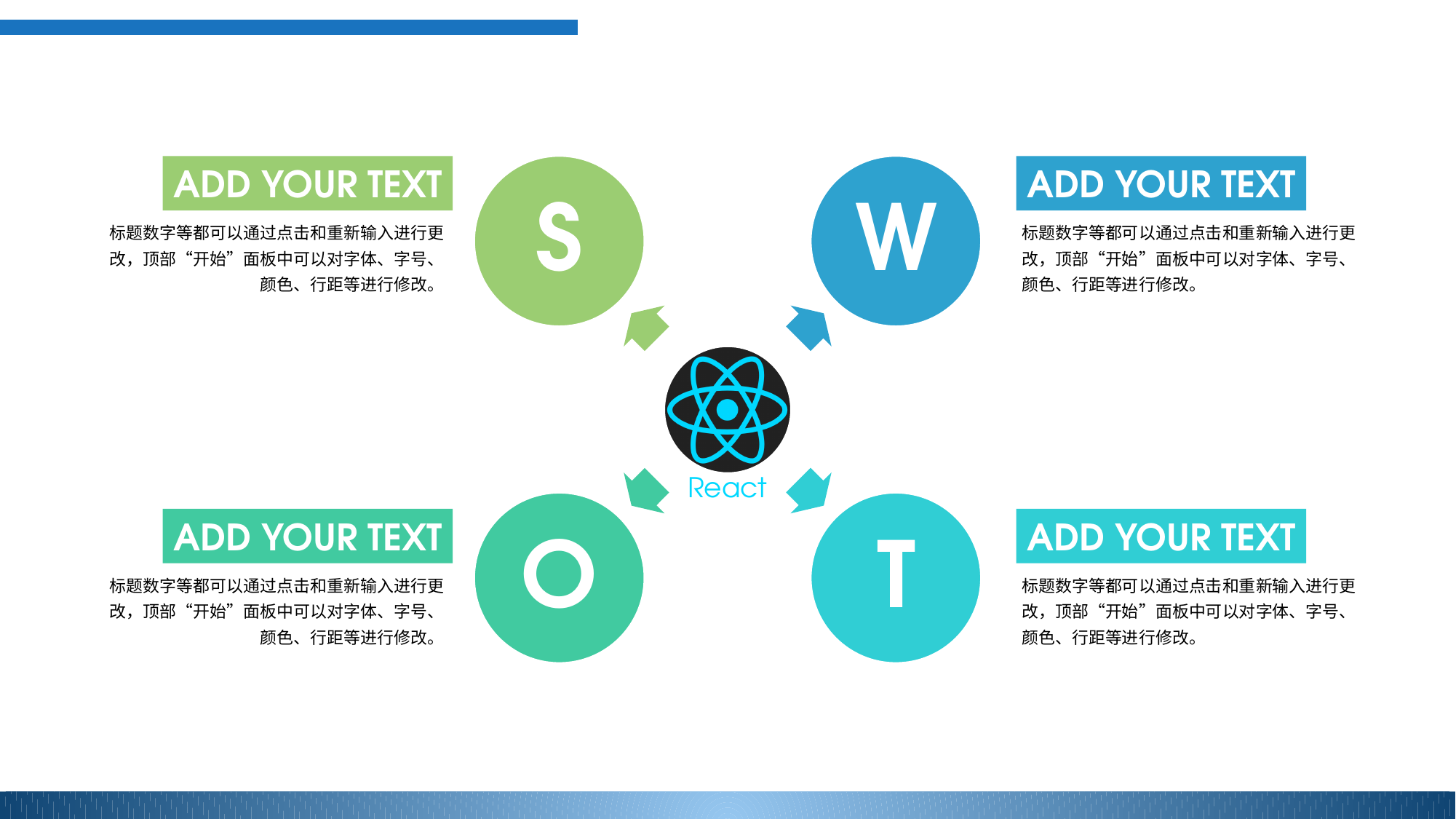

ADD YOUR TEXT
S
W
ADD YOUR TEXT
标题数字等都可以通过点击和重新输入进行更改，顶部“开始”面板中可以对字体、字号、颜色、行距等进行修改。
标题数字等都可以通过点击和重新输入进行更改，顶部“开始”面板中可以对字体、字号、颜色、行距等进行修改。
React

O
T
ADD YOUR TEXT
ADD YOUR TEXT
标题数字等都可以通过点击和重新输入进行更改，顶部“开始”面板中可以对字体、字号、颜色、行距等进行修改。
标题数字等都可以通过点击和重新输入进行更改，顶部“开始”面板中可以对字体、字号、颜色、行距等进行修改。